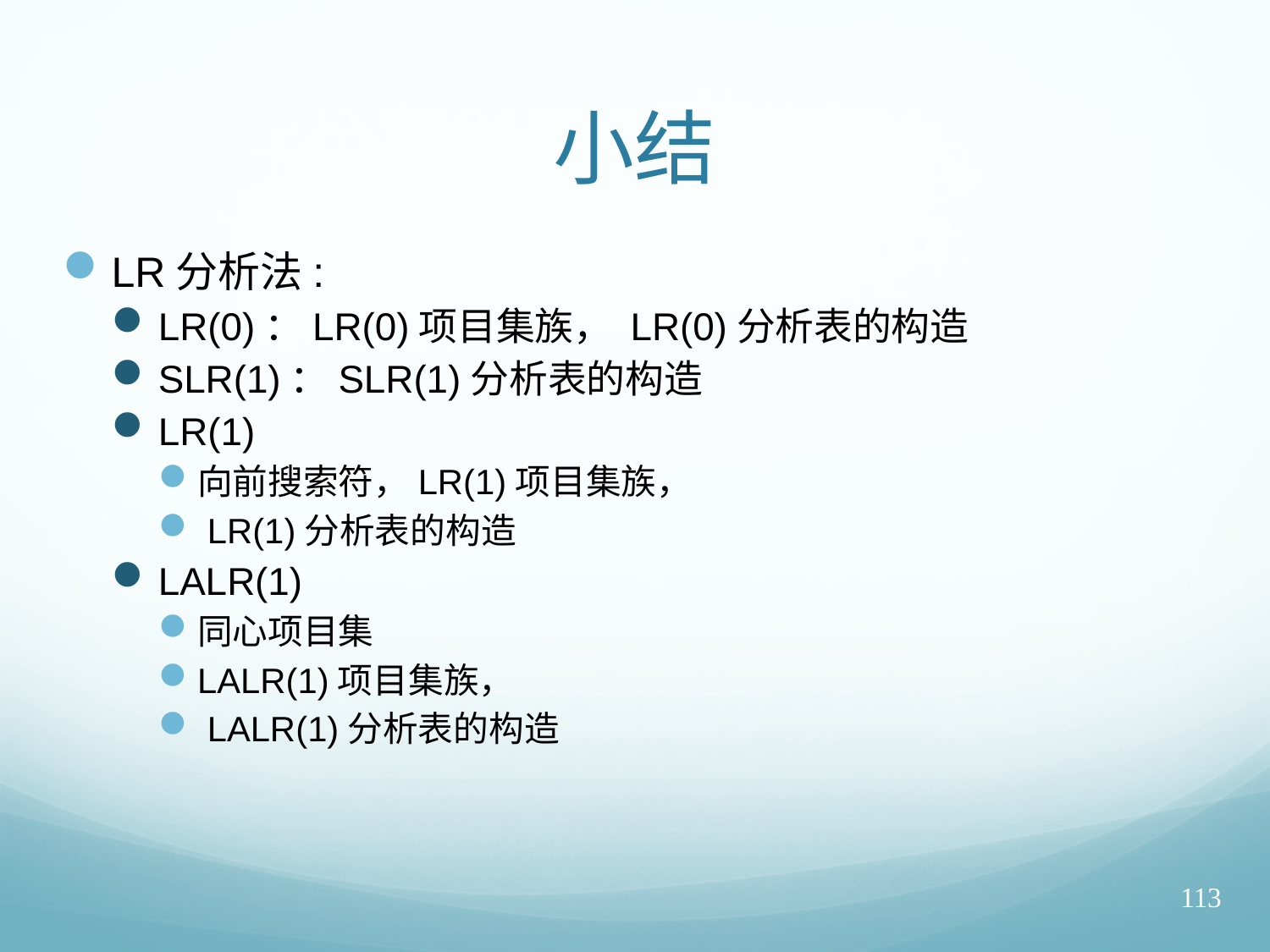

# 小结
LR分析法:
LR(0)：LR(0)项目集族， LR(0)分析表的构造
SLR(1)：SLR(1)分析表的构造
LR(1)
向前搜索符，LR(1)项目集族，
 LR(1)分析表的构造
LALR(1)
同心项目集
LALR(1)项目集族，
 LALR(1)分析表的构造
113